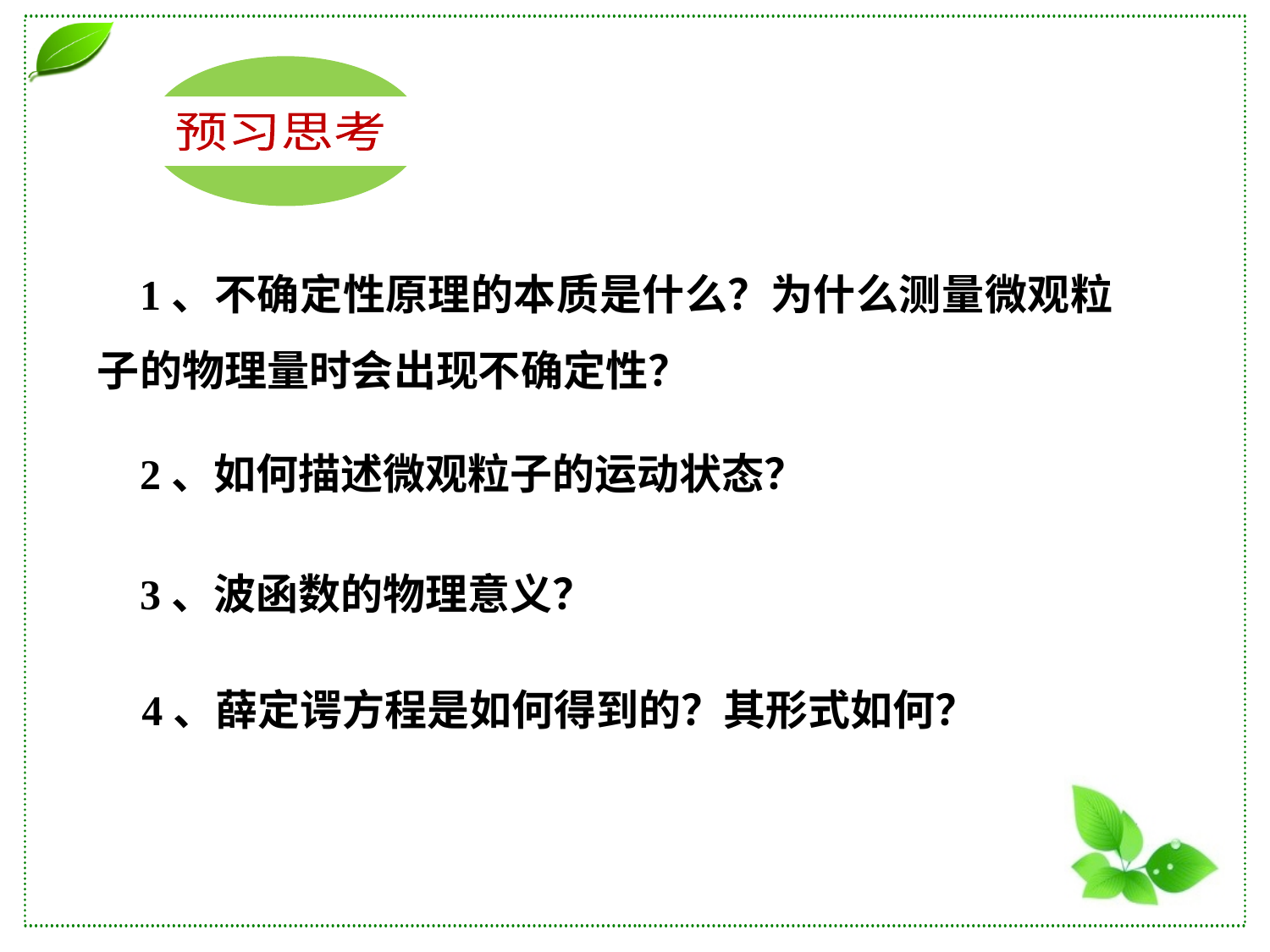

预习思考
1、不确定性原理的本质是什么？为什么测量微观粒子的物理量时会出现不确定性？
2、如何描述微观粒子的运动状态？
3、波函数的物理意义？
4、薛定谔方程是如何得到的？其形式如何？